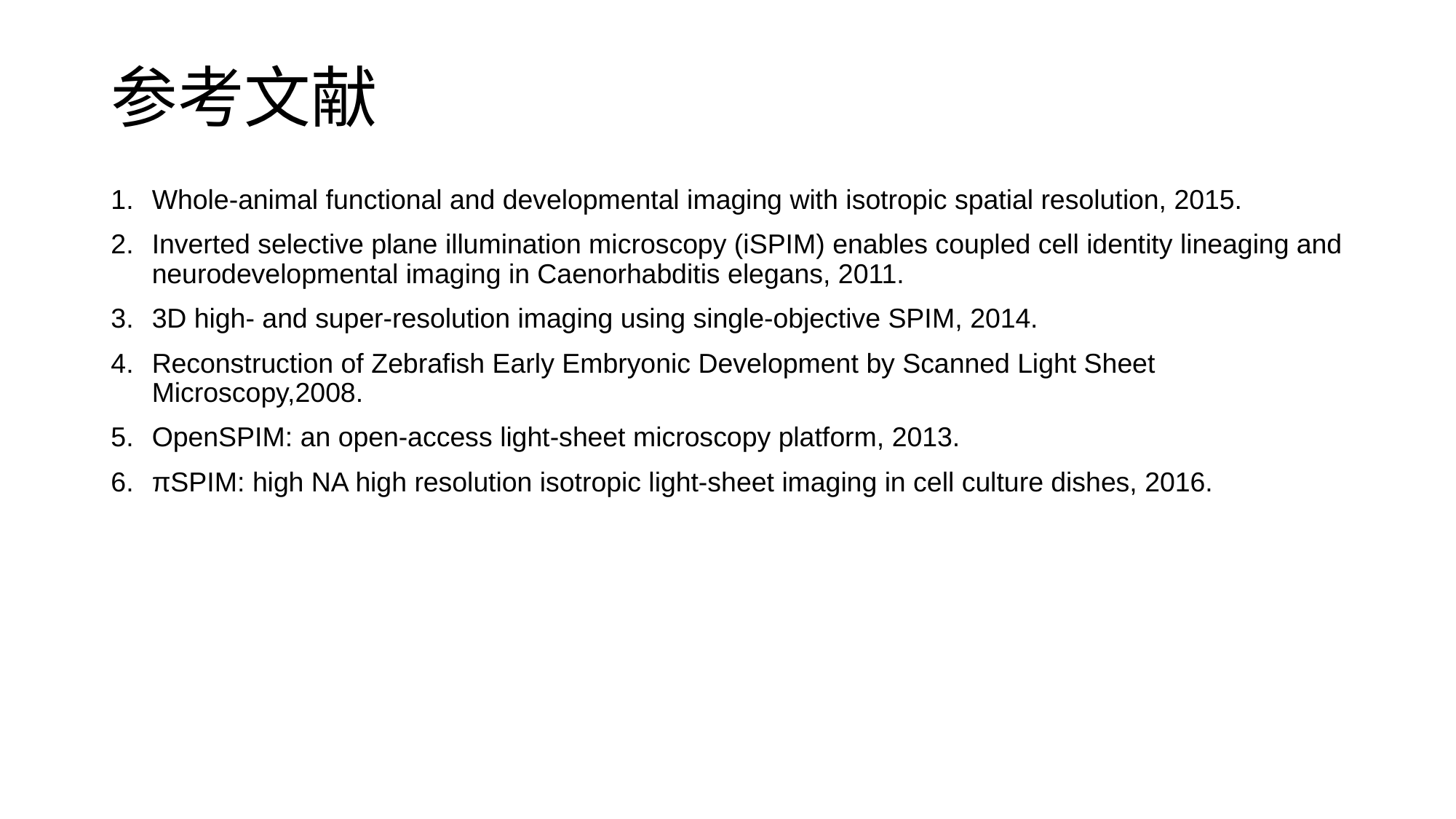

# 参考文献
Whole-animal functional and developmental imaging with isotropic spatial resolution, 2015.
Inverted selective plane illumination microscopy (iSPIM) enables coupled cell identity lineaging and neurodevelopmental imaging in Caenorhabditis elegans, 2011.
3D high- and super-resolution imaging using single-objective SPIM, 2014.
Reconstruction of Zebrafish Early Embryonic Development by Scanned Light Sheet Microscopy,2008.
OpenSPIM: an open-access light-sheet microscopy platform, 2013.
πSPIM: high NA high resolution isotropic light-sheet imaging in cell culture dishes, 2016.